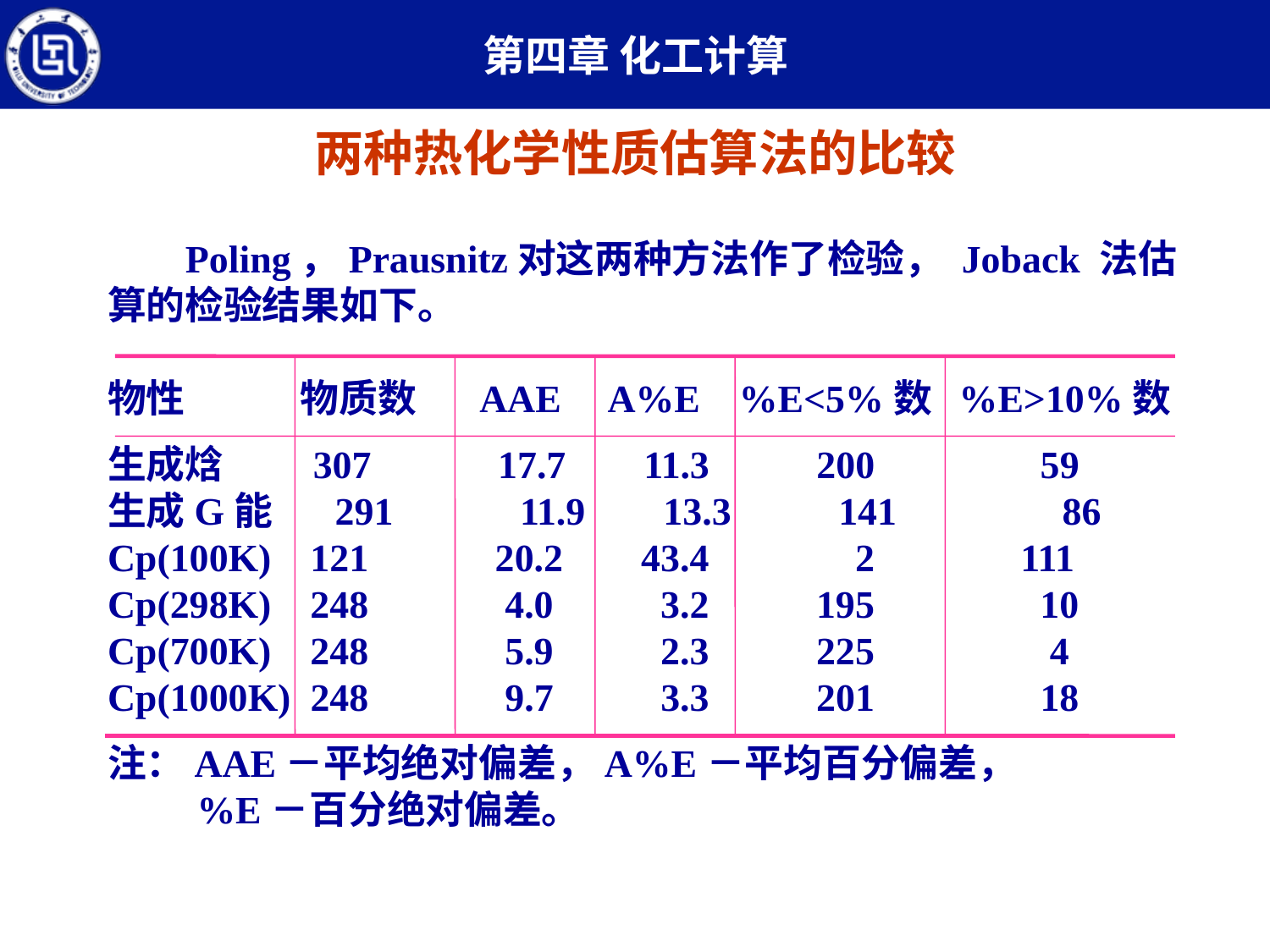

# 两种热化学性质估算法的比较
        Poling，Prausnitz对这两种方法作了检验， Joback 法估算的检验结果如下。
物性             物质数      AAE     A%E    %E<5%数  %E>10%数
生成焓         307             17.7        11.3           200                 59
生成G能      291             11.9        13.3           141                 86
Cp(100K)    121             20.2        43.4               2               111
Cp(298K)    248              4.0           3.2           195                 10
Cp(700K)    248              5.9           2.3           225                  4
Cp(1000K)  248              9.7           3.3           201                 18
注：AAE－平均绝对偏差，A%E－平均百分偏差，
         %E－百分绝对偏差。